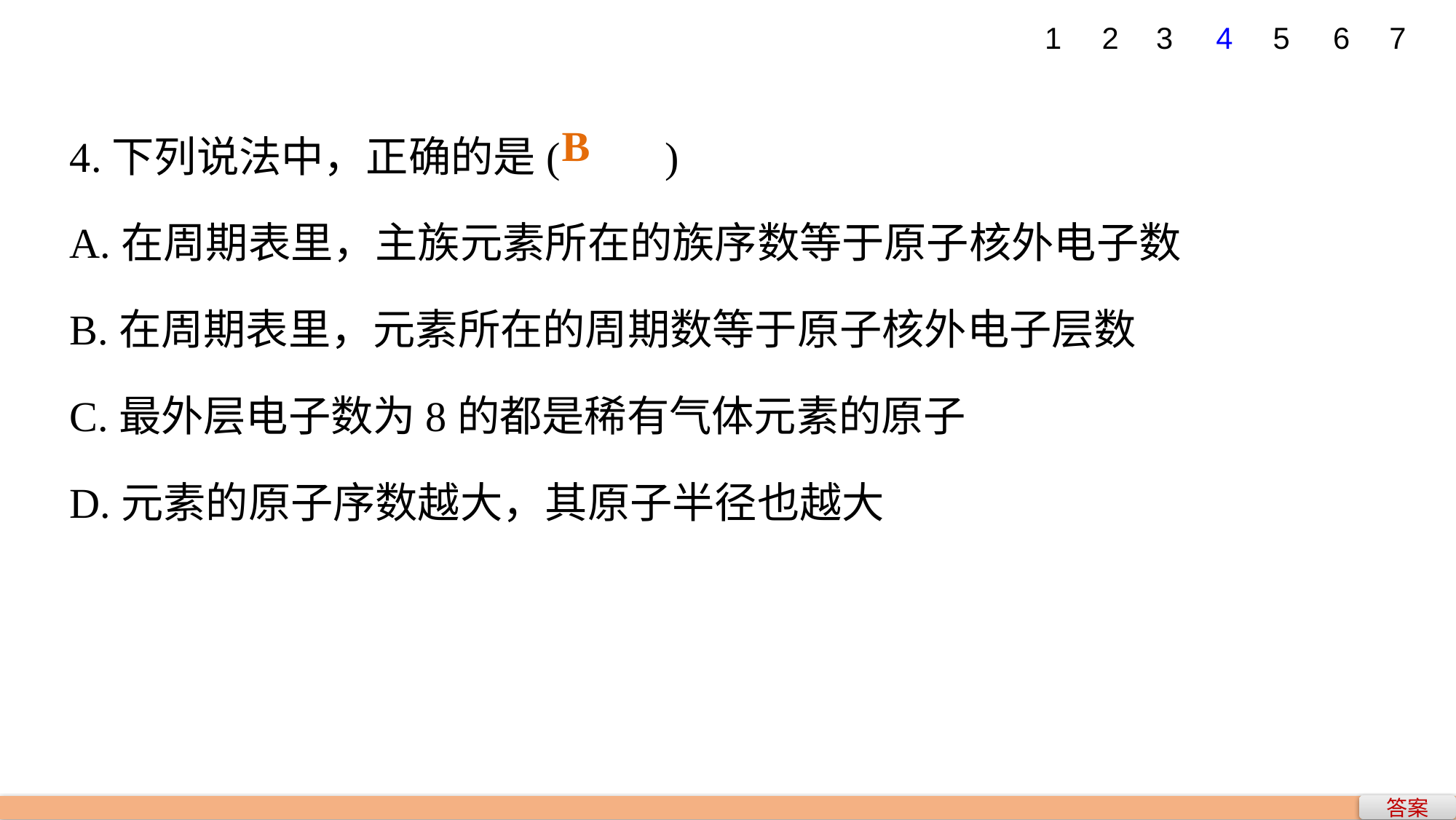

1
2
3
4
5
6
7
4.下列说法中，正确的是(　　)
A.在周期表里，主族元素所在的族序数等于原子核外电子数
B.在周期表里，元素所在的周期数等于原子核外电子层数
C.最外层电子数为8的都是稀有气体元素的原子
D.元素的原子序数越大，其原子半径也越大
B
答案